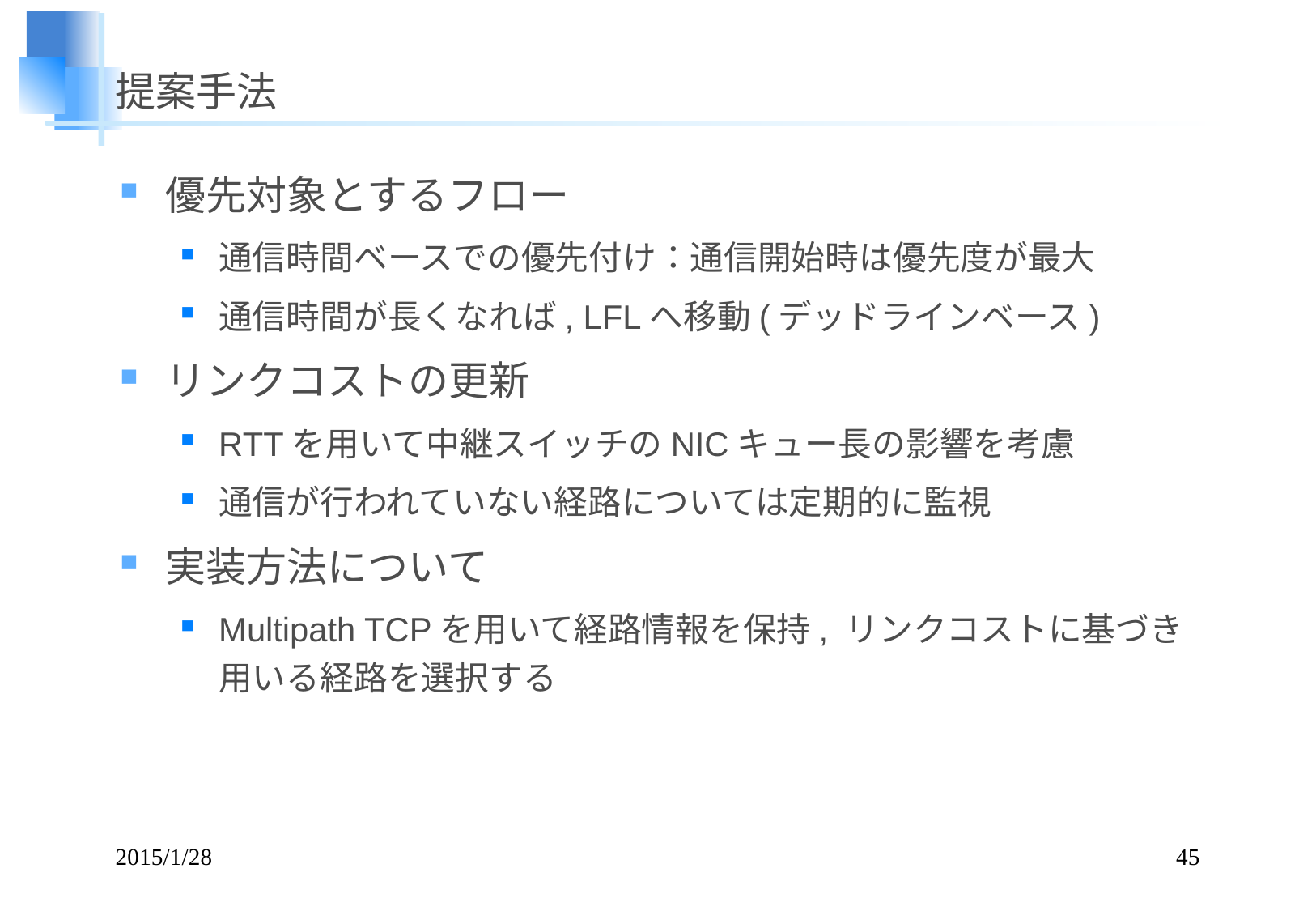

# 提案手法
優先対象とするフロー
通信時間ベースでの優先付け：通信開始時は優先度が最大
通信時間が長くなれば, LFLへ移動(デッドラインベース)
リンクコストの更新
RTTを用いて中継スイッチのNICキュー長の影響を考慮
通信が行われていない経路については定期的に監視
実装方法について
Multipath TCPを用いて経路情報を保持, リンクコストに基づき用いる経路を選択する
2015/1/28
45